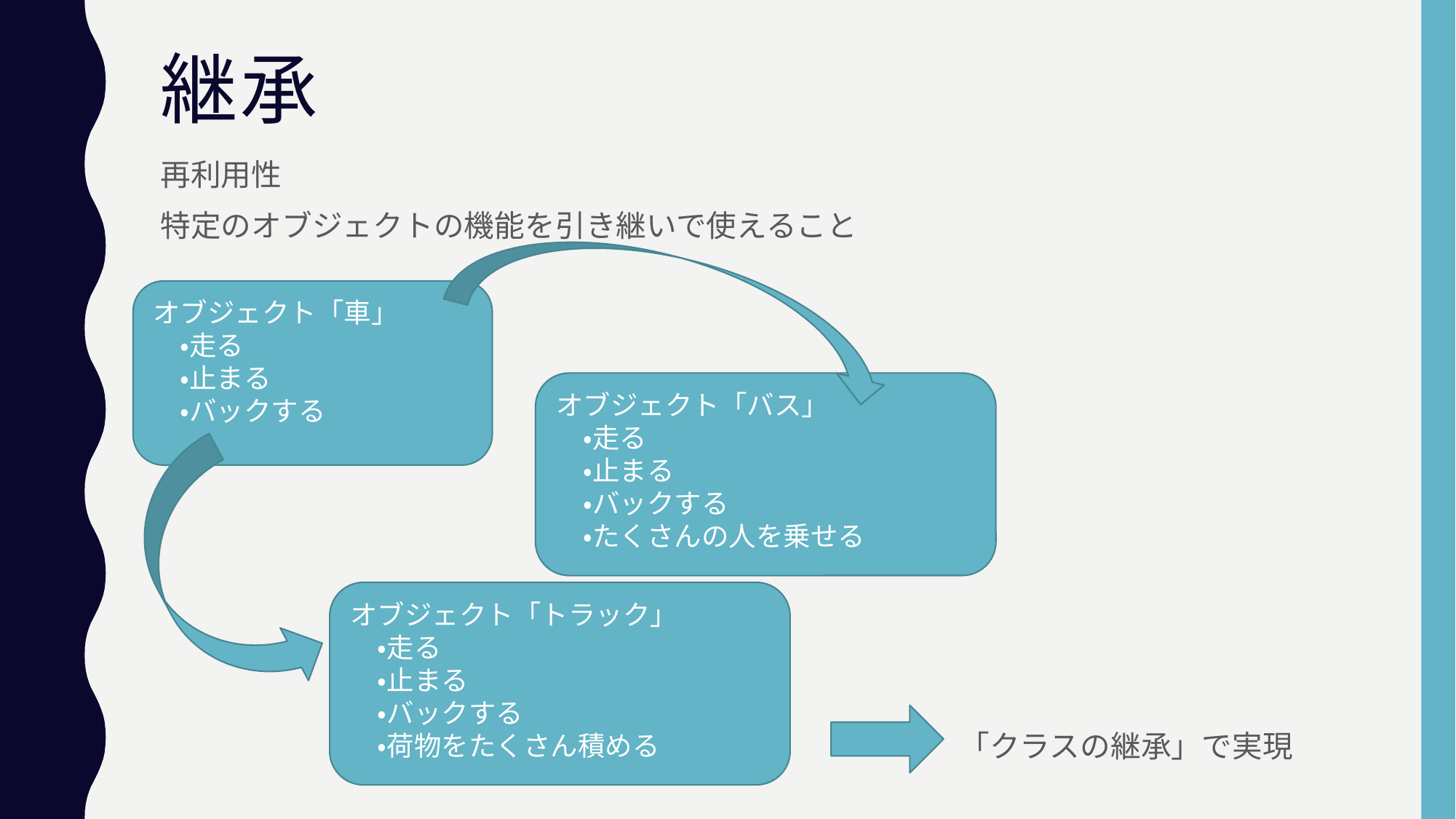

# 継承
再利用性
特定のオブジェクトの機能を引き継いで使えること

オブジェクト「車」
　・走る
　・止まる
　・バックする
オブジェクト「バス」
　・走る
　・止まる
　・バックする
　・たくさんの人を乗せる

オブジェクト「トラック」
　・走る
　・止まる
　・バックする
　・荷物をたくさん積める

「クラスの継承」で実現